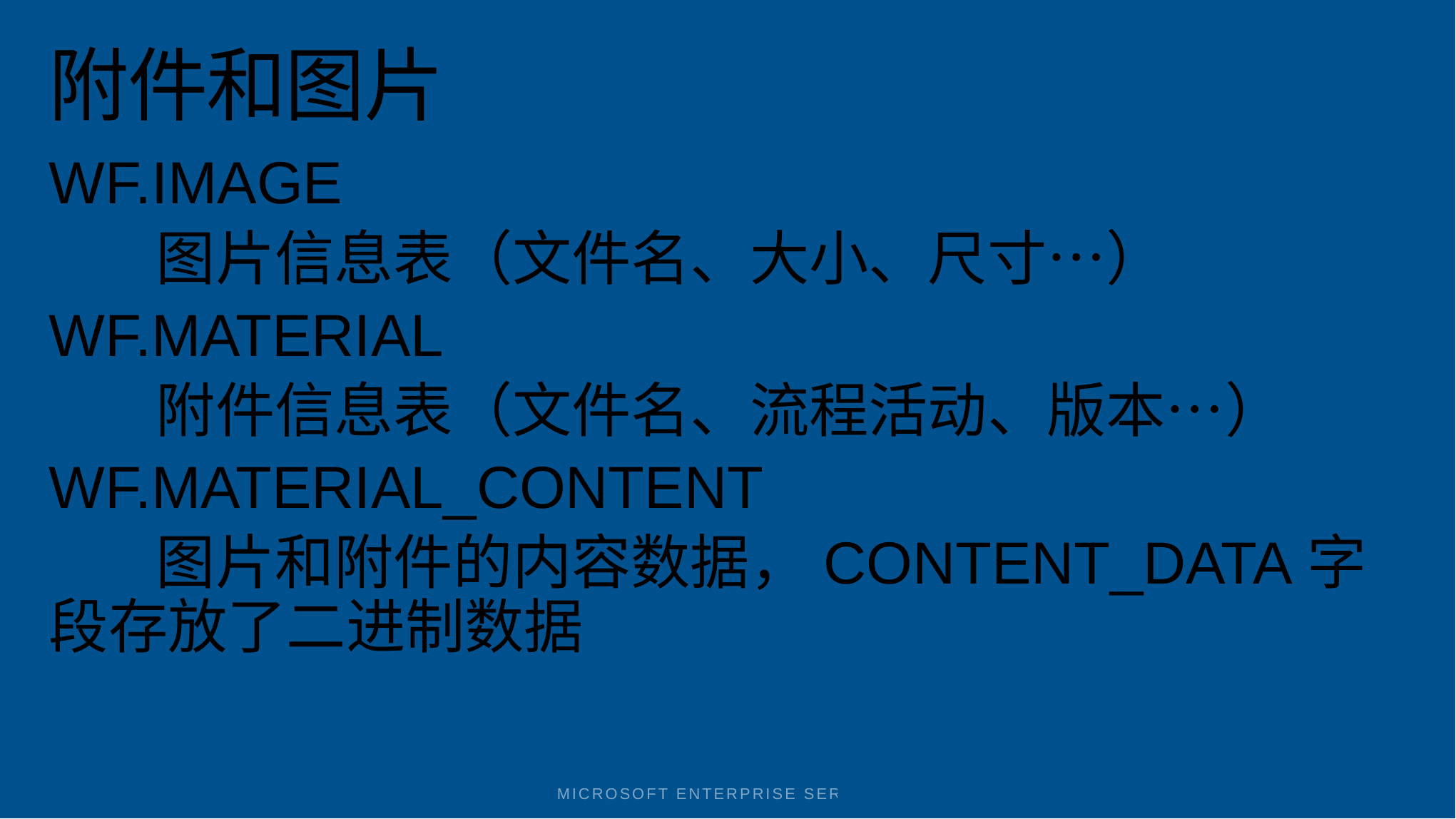

# 附件和图片
WF.IMAGE
	图片信息表（文件名、大小、尺寸…）
WF.MATERIAL
	附件信息表（文件名、流程活动、版本…）
WF.MATERIAL_CONTENT
	图片和附件的内容数据，CONTENT_DATA字段存放了二进制数据